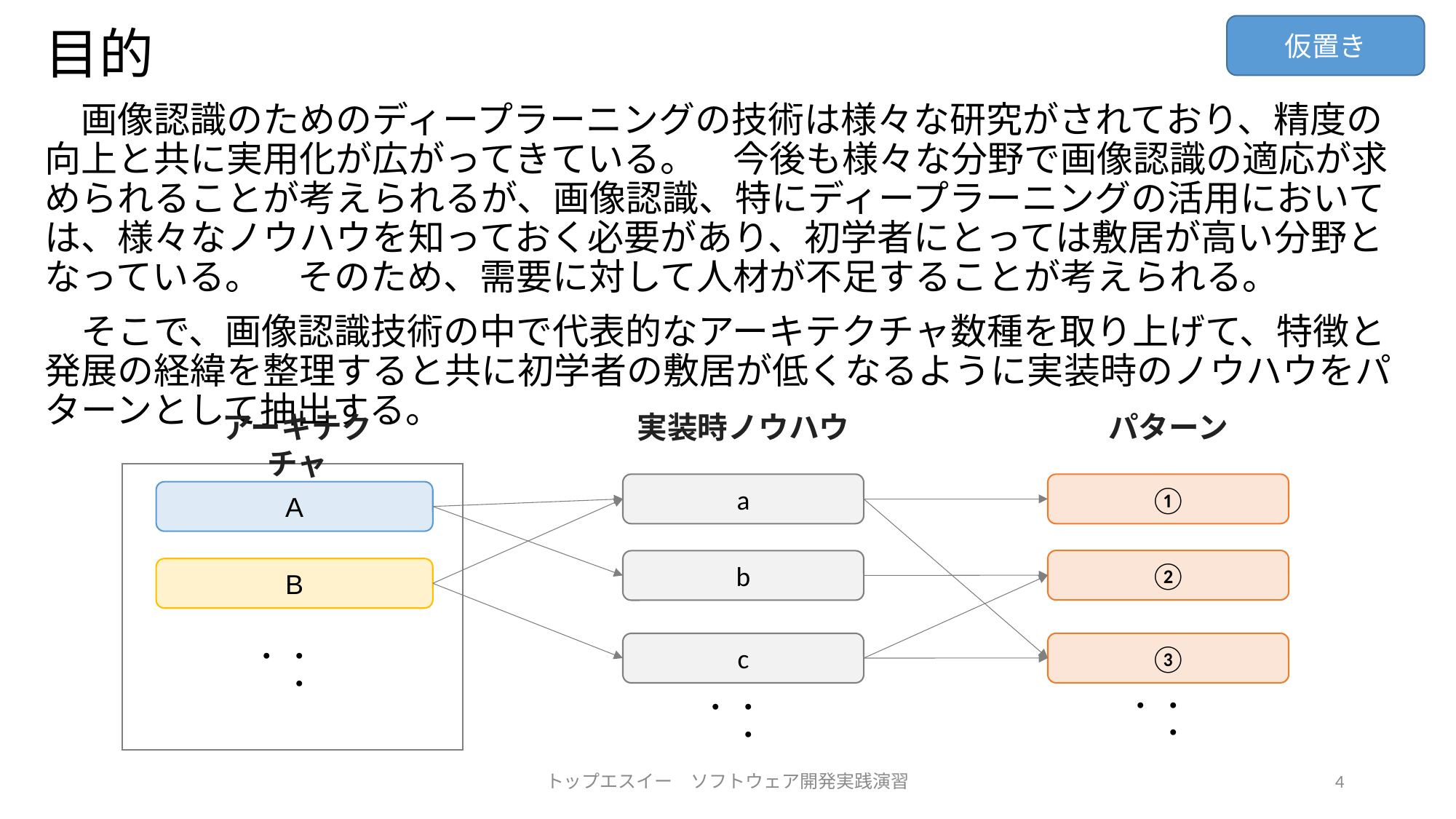

# 目的
仮置き
　画像認識のためのディープラーニングの技術は様々な研究がされており、精度の向上と共に実用化が広がってきている。　今後も様々な分野で画像認識の適応が求められることが考えられるが、画像認識、特にディープラーニングの活用においては、様々なノウハウを知っておく必要があり、初学者にとっては敷居が高い分野となっている。　そのため、需要に対して人材が不足することが考えられる。
　そこで、画像認識技術の中で代表的なアーキテクチャ数種を取り上げて、特徴と発展の経緯を整理すると共に初学者の敷居が低くなるように実装時のノウハウをパターンとして抽出する。
アーキテクチャ
実装時ノウハウ
パターン

a
①
A
②
b
B
・・・
③
c
・・・
・・・
トップエスイー　ソフトウェア開発実践演習
4